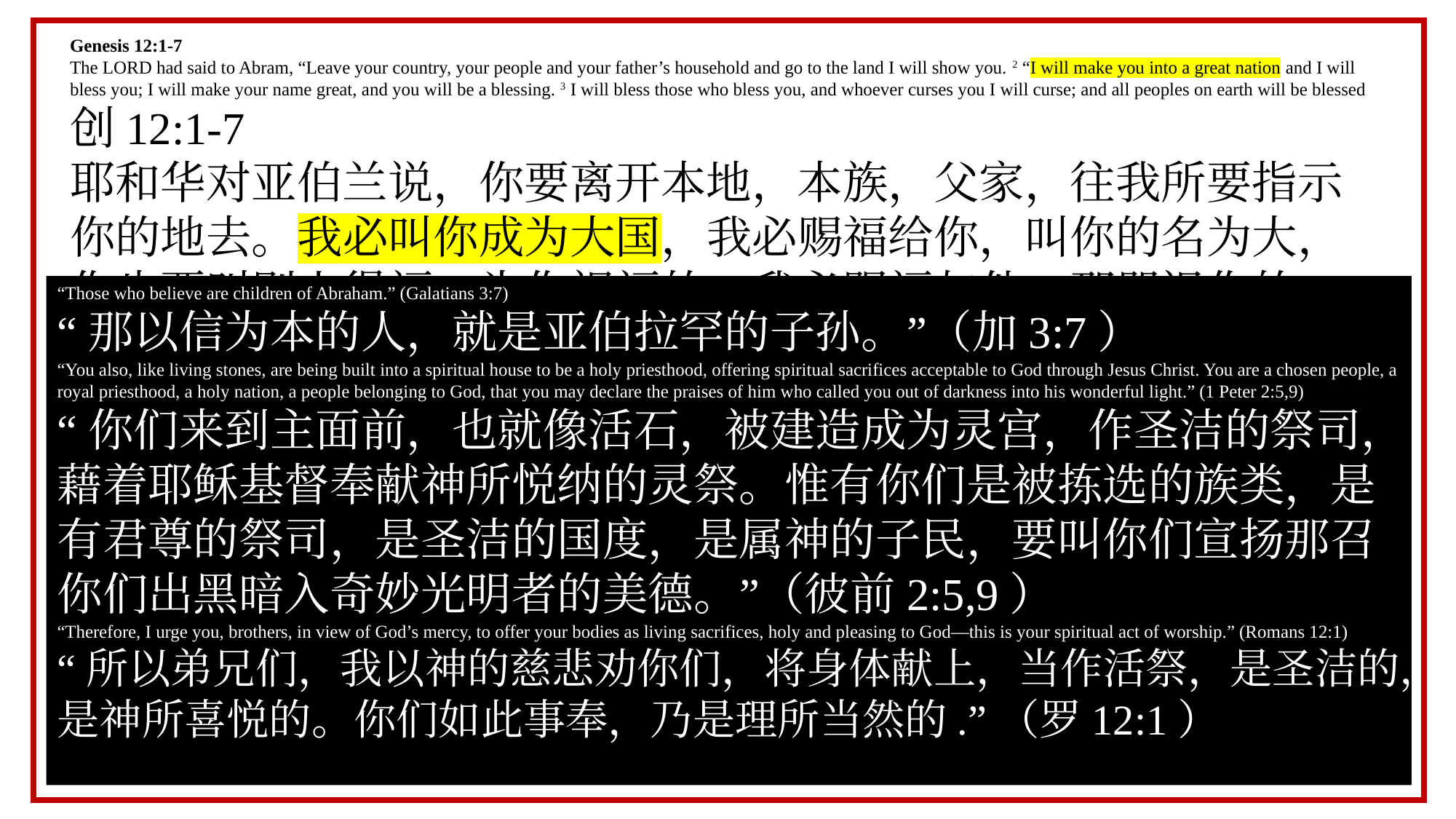

Genesis 12:1-7
The LORD had said to Abram, “Leave your country, your people and your father’s household and go to the land I will show you. 2 “I will make you into a great nation and I will bless you; I will make your name great, and you will be a blessing. 3 I will bless those who bless you, and whoever curses you I will curse; and all peoples on earth will be blessed 创12:1-7
耶和华对亚伯兰说，你要离开本地，本族，父家，往我所要指示你的地去。我必叫你成为大国，我必赐福给你，叫你的名为大，你也要叫别人得福。为你祝福的，我必赐福与他。那咒诅你的，我必咒诅他，地上的万族都要因你得福。亚伯兰就照着耶和华的吩咐去了。罗得也和他同去。亚伯兰出哈兰的时候，年七十五岁。亚伯兰将他妻子撒莱和侄儿罗得，连他们在哈兰所积蓄的财物，所得的人口，都带往迦南地去。他们就到了迦南地。亚伯兰经过那地，到了示剑地方，摩利橡树那里。那时迦南人住在那地。耶和华向亚伯兰显现，说，我要把这地赐给你的后裔。亚伯兰就在那里为向他显现的耶和华筑了一座坛。
“Those who believe are children of Abraham.” (Galatians 3:7)
“那以信为本的人，就是亚伯拉罕的子孙。”（加3:7）
“You also, like living stones, are being built into a spiritual house to be a holy priesthood, offering spiritual sacrifices acceptable to God through Jesus Christ. You are a chosen people, a royal priesthood, a holy nation, a people belonging to God, that you may declare the praises of him who called you out of darkness into his wonderful light.” (1 Peter 2:5,9)
“你们来到主面前，也就像活石，被建造成为灵宫，作圣洁的祭司，藉着耶稣基督奉献神所悦纳的灵祭。惟有你们是被拣选的族类，是有君尊的祭司，是圣洁的国度，是属神的子民，要叫你们宣扬那召你们出黑暗入奇妙光明者的美德。”（彼前2:5,9）
“Therefore, I urge you, brothers, in view of God’s mercy, to offer your bodies as living sacrifices, holy and pleasing to God—this is your spiritual act of worship.” (Romans 12:1)
“所以弟兄们，我以神的慈悲劝你们，将身体献上，当作活祭，是圣洁的，是神所喜悦的。你们如此事奉，乃是理所当然的.”（罗12:1）